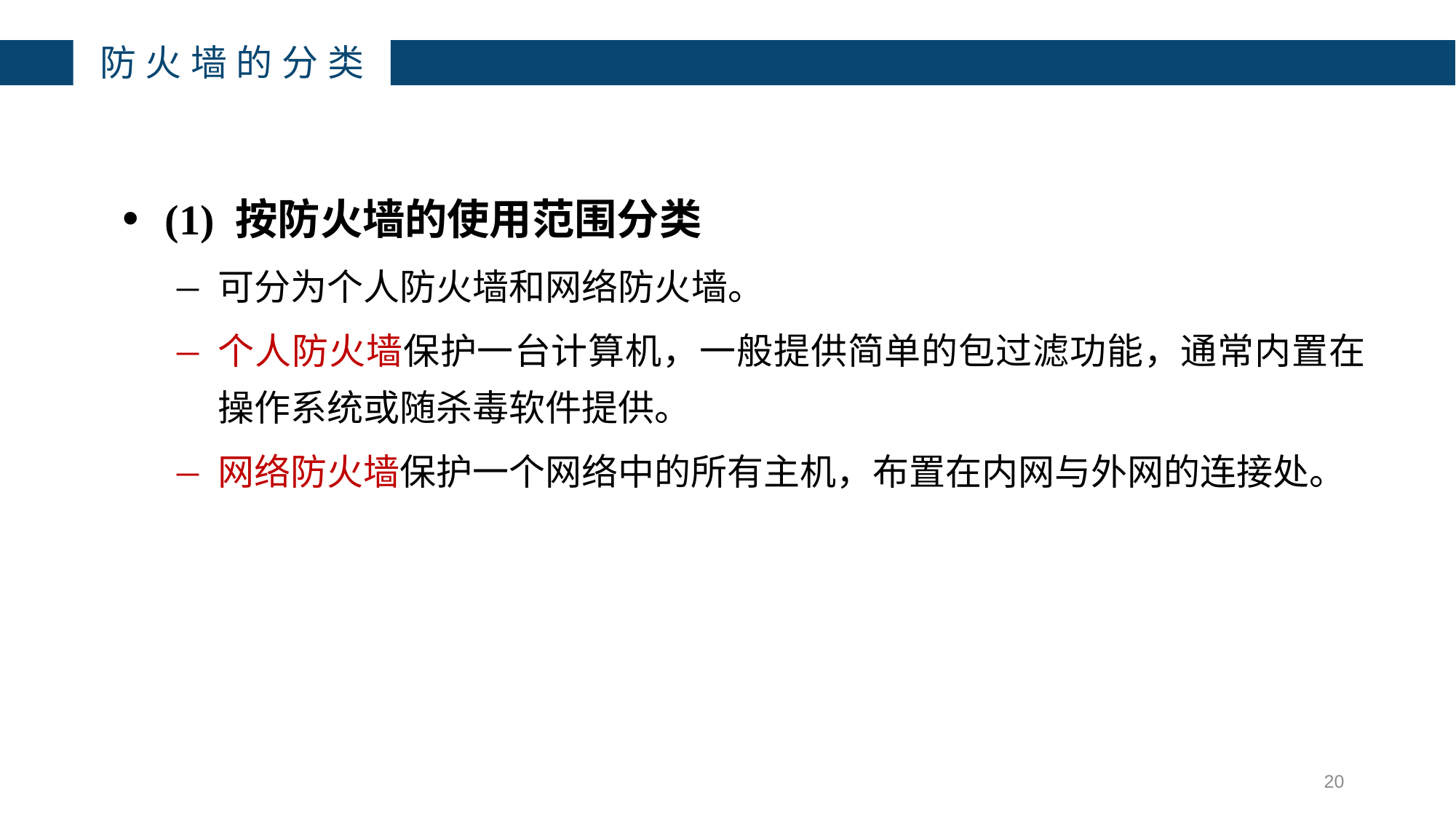

防火墙的分类

(1) 按防火墙的使用范围分类
可分为个人防火墙和网络防火墙。
个人防火墙保护一台计算机，一般提供简单的包过滤功能，通常内置在操作系统或随杀毒软件提供。
网络防火墙保护一个网络中的所有主机，布置在内网与外网的连接处。
20